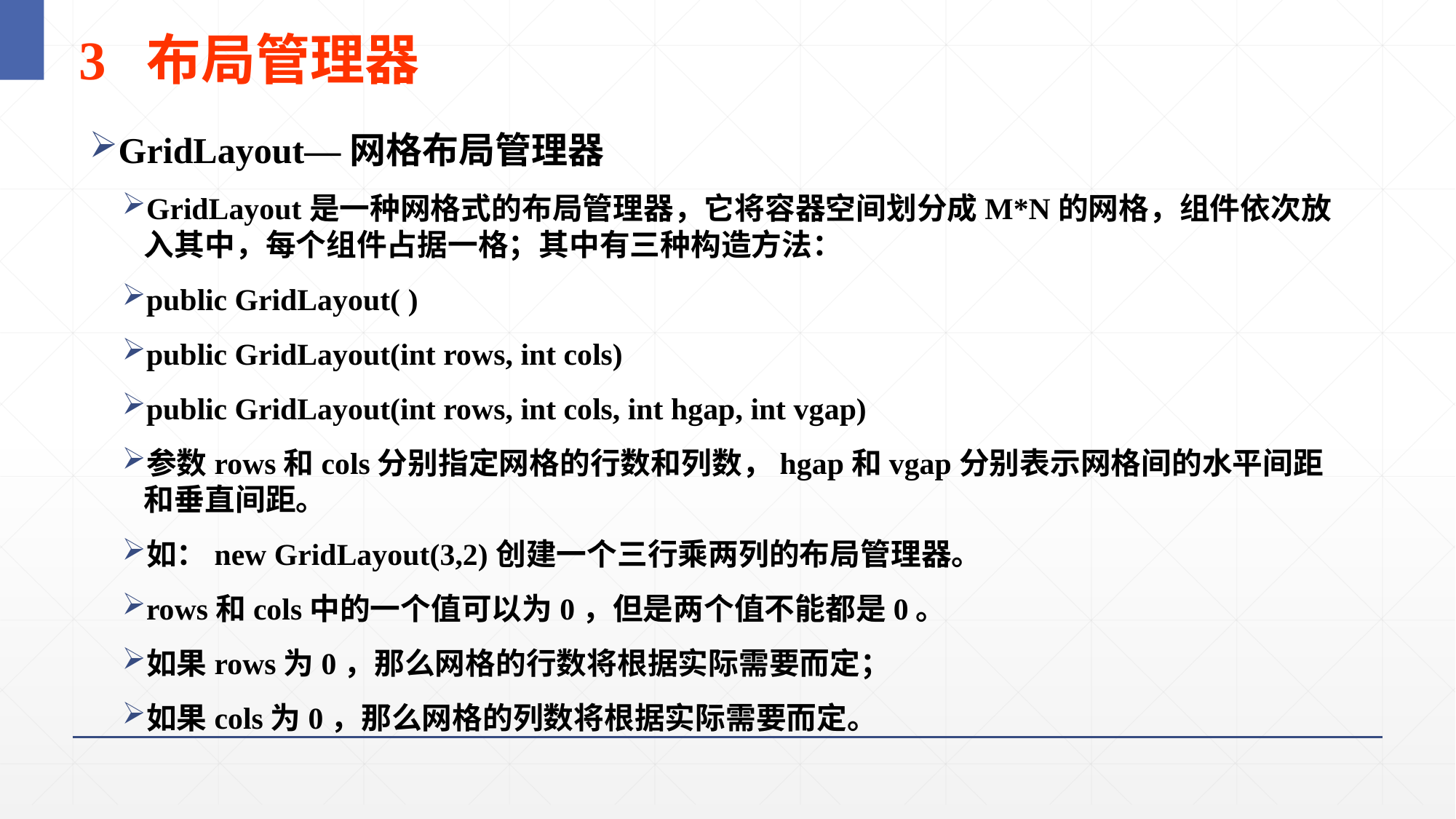

20
# 3  布局管理器
GridLayout—网格布局管理器
GridLayout是一种网格式的布局管理器，它将容器空间划分成M*N的网格，组件依次放入其中，每个组件占据一格；其中有三种构造方法：
public GridLayout( )
public GridLayout(int rows, int cols)
public GridLayout(int rows, int cols, int hgap, int vgap)
参数rows和cols分别指定网格的行数和列数，hgap和vgap分别表示网格间的水平间距和垂直间距。
如：new GridLayout(3,2)创建一个三行乘两列的布局管理器。
rows和cols中的一个值可以为0，但是两个值不能都是0。
如果rows为0，那么网格的行数将根据实际需要而定；
如果cols为0，那么网格的列数将根据实际需要而定。